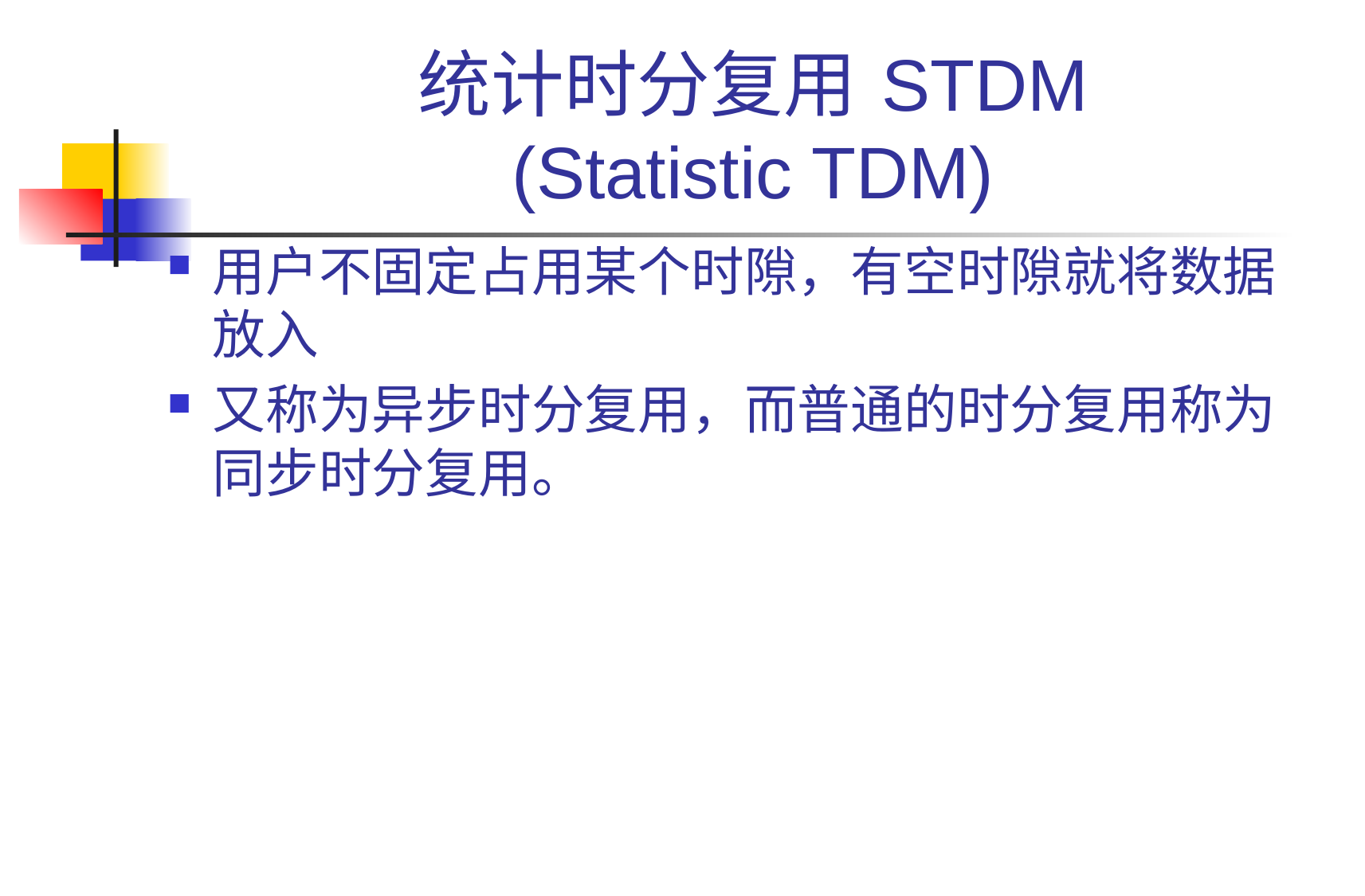

# 统计时分复用 STDM (Statistic TDM)
用户不固定占用某个时隙，有空时隙就将数据放入
又称为异步时分复用，而普通的时分复用称为同步时分复用。